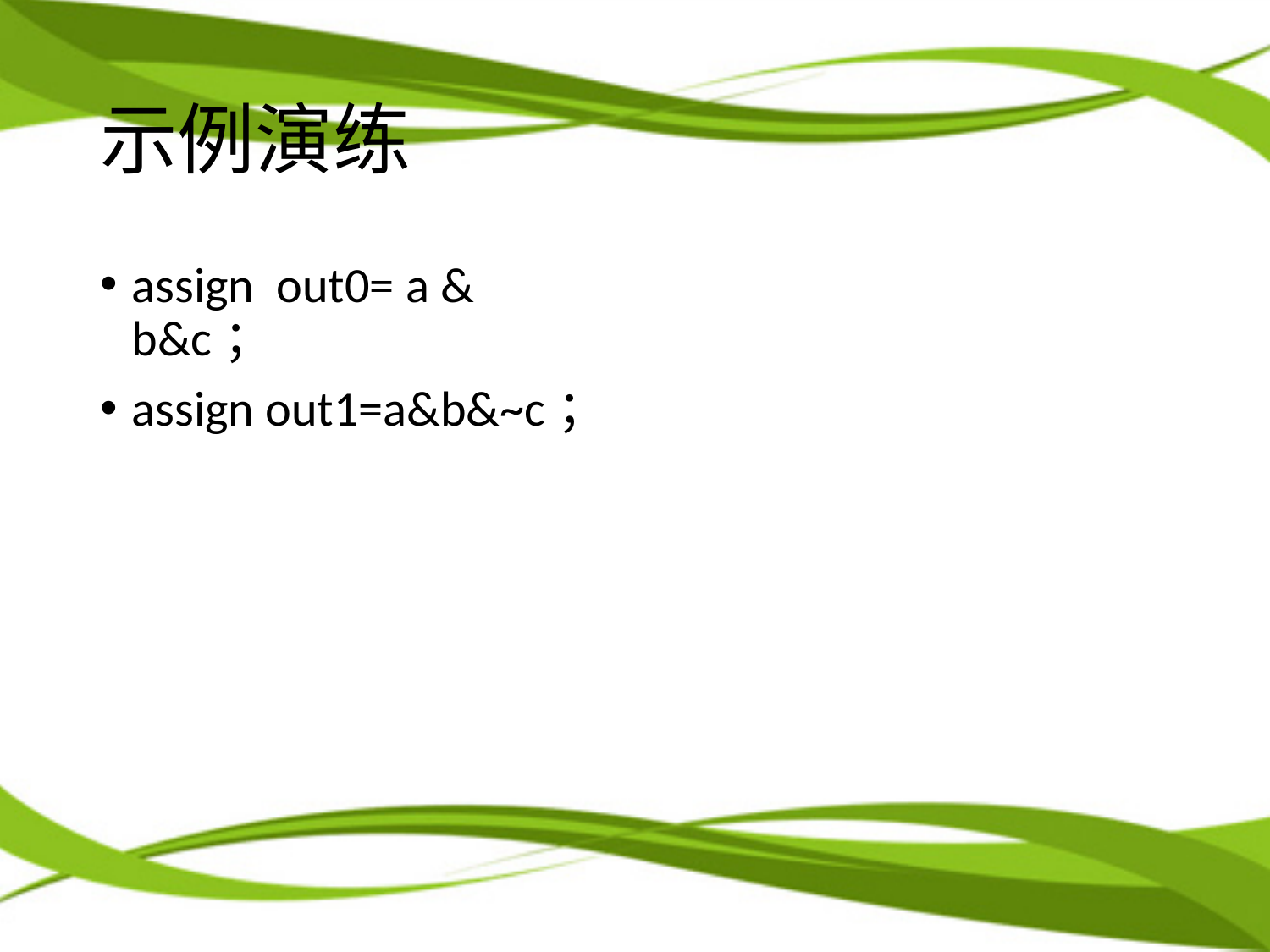

# 示例演练
assign  out0= a & b&c；
assign out1=a&b&~c；